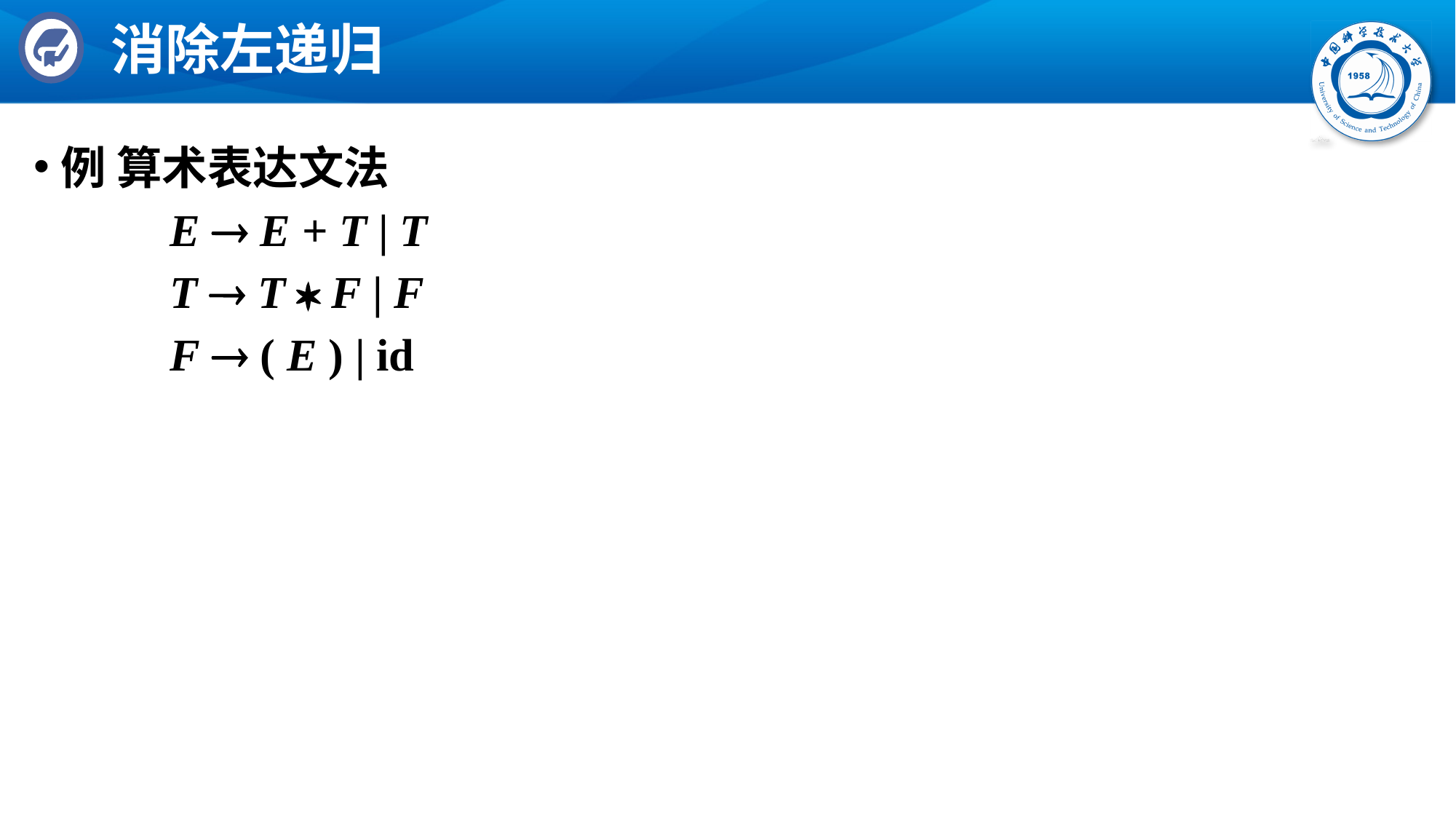

# 消除左递归
例 算术表达文法
		E → E + T | T		（ T + T . . . + T ）
		T → T ∗ F | F		（ F ∗ F . . . ∗ F ）
		F → ( E ) | id